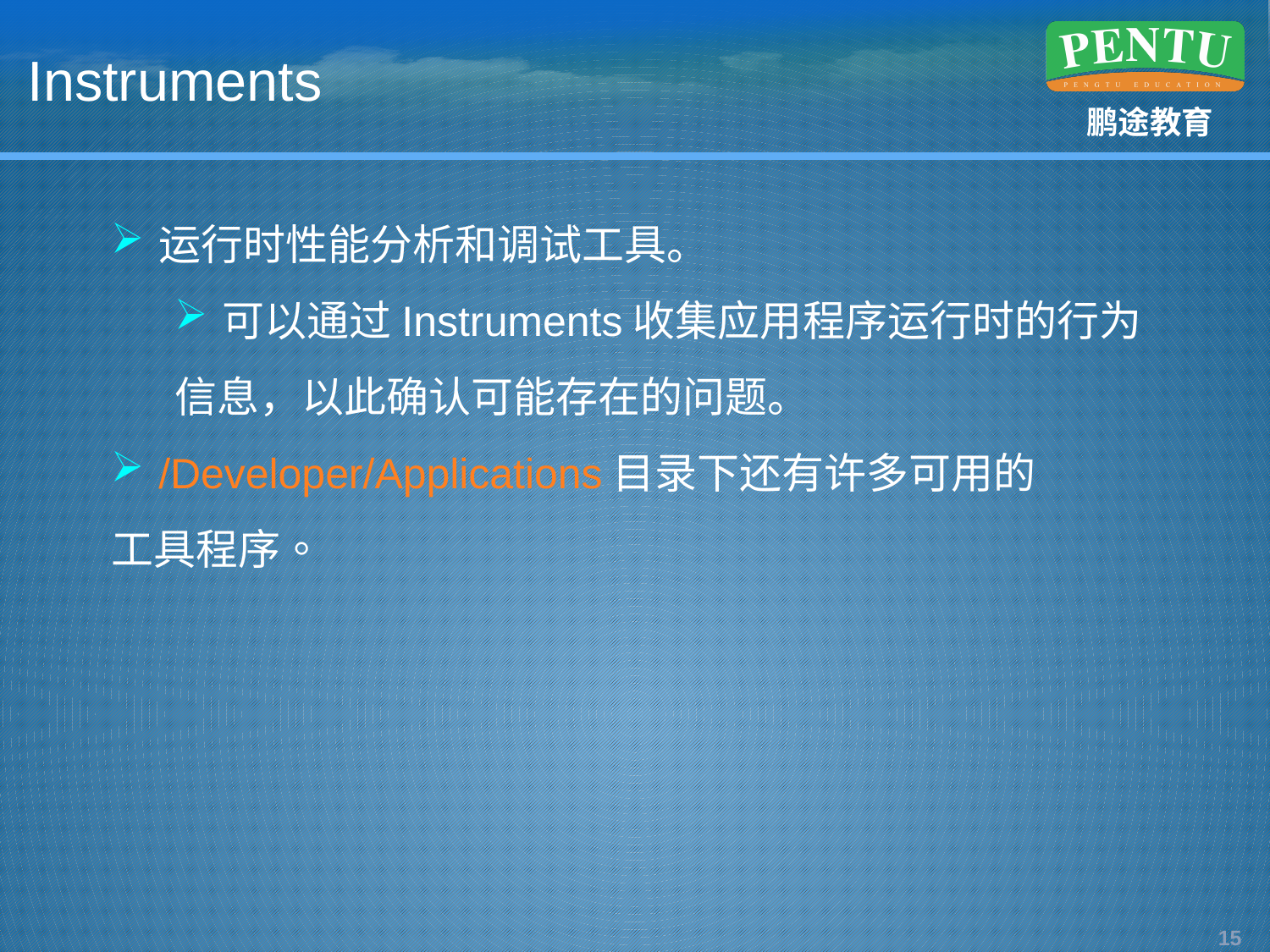

# Instruments
运行时性能分析和调试工具。
可以通过Instruments收集应用程序运行时的行为
信息，以此确认可能存在的问题。
/Developer/Applications目录下还有许多可用的
工具程序。
15